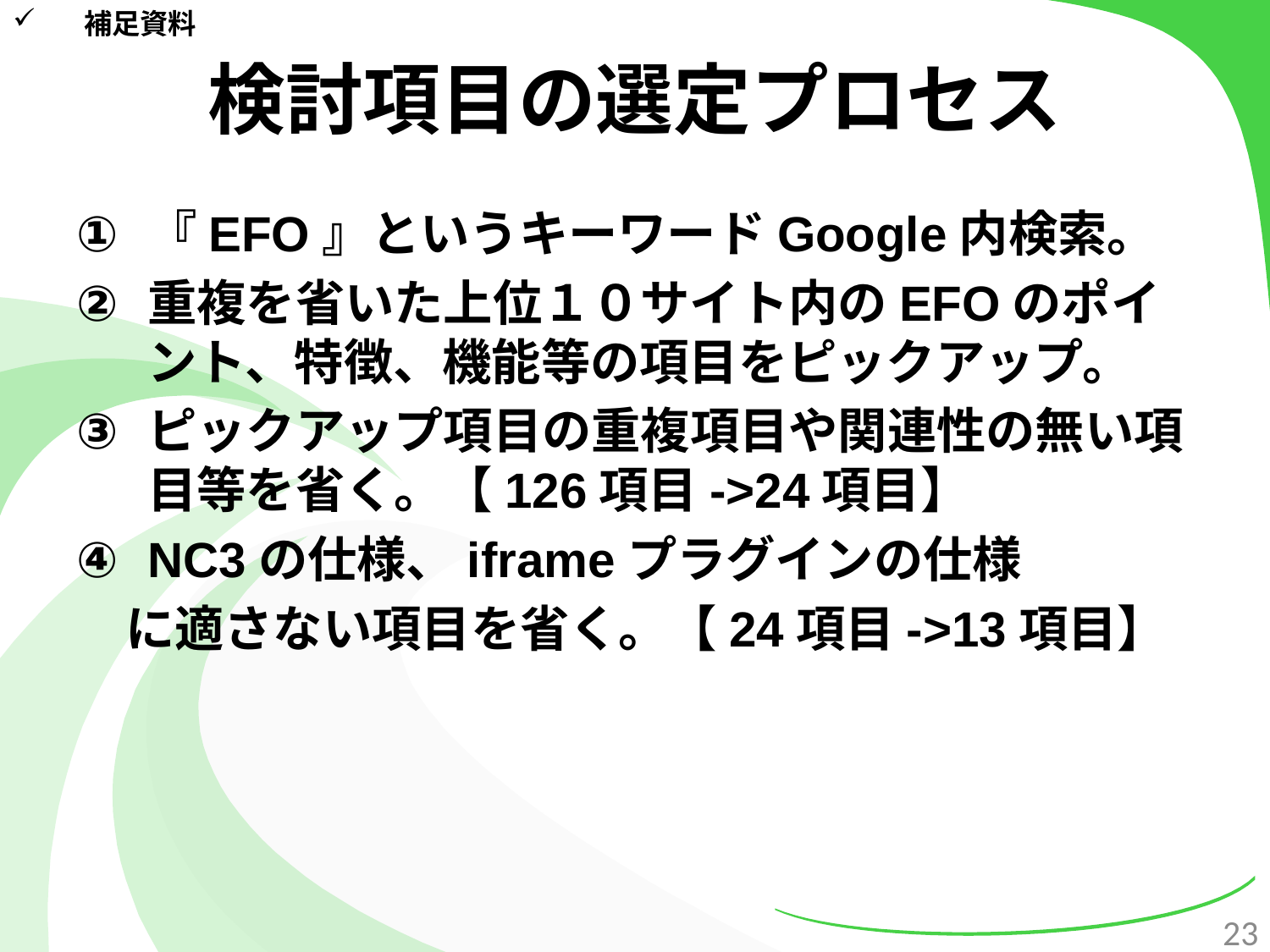

補足資料
# 検討項目の選定プロセス
『EFO』というキーワードGoogle内検索。
重複を省いた上位１０サイト内のEFOのポイント、特徴、機能等の項目をピックアップ。
ピックアップ項目の重複項目や関連性の無い項目等を省く。【126項目->24項目】
NC3の仕様、iframeプラグインの仕様
　に適さない項目を省く。【24項目->13項目】
23